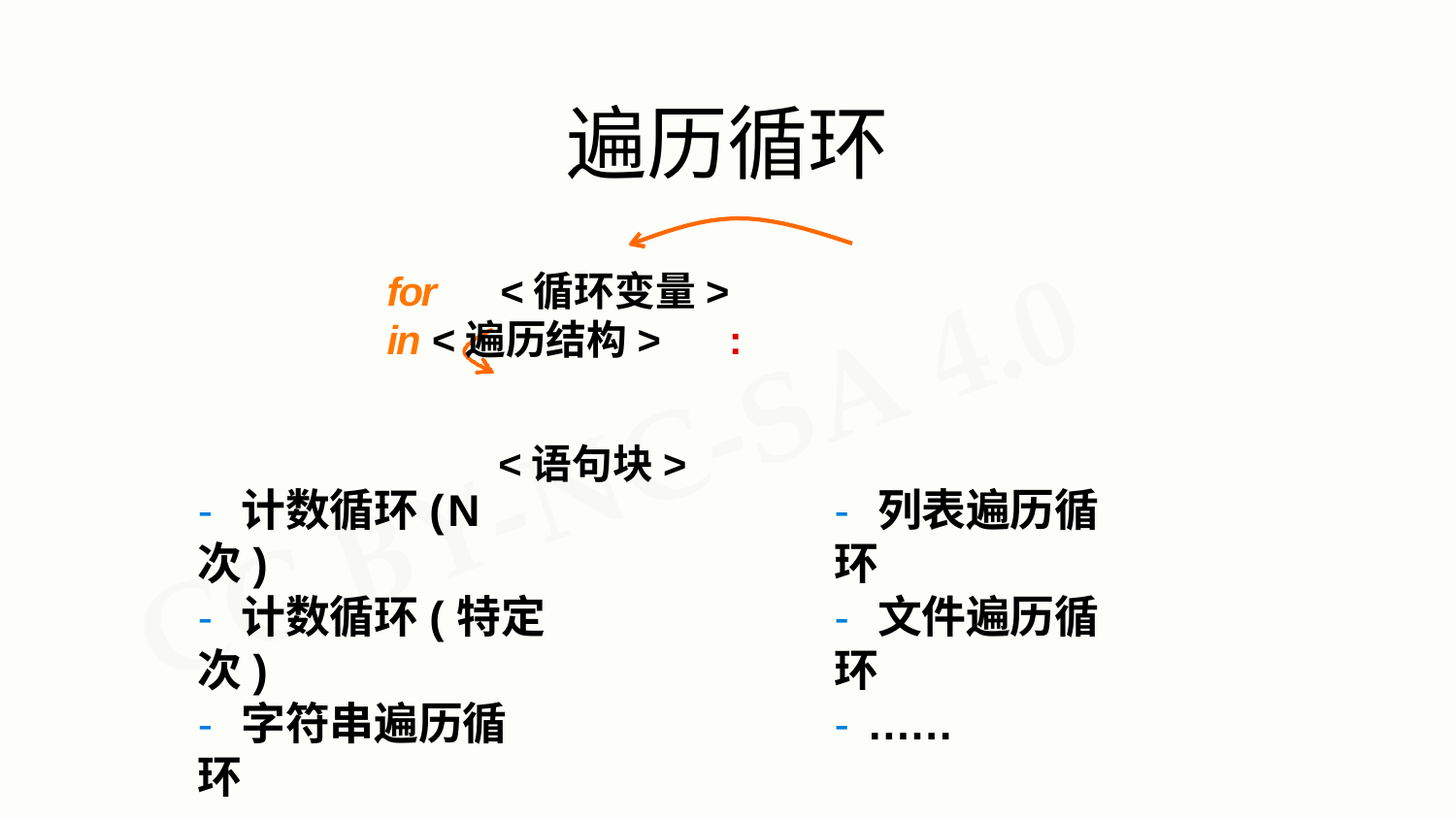

# 遍历循环

for	<循环变量>	in <遍历结构>	:

<语句块>

- 计数循环(N次)
- 列表遍历循环
- 计数循环(特定次)
- 文件遍历循环
- 字符串遍历循环
- ……